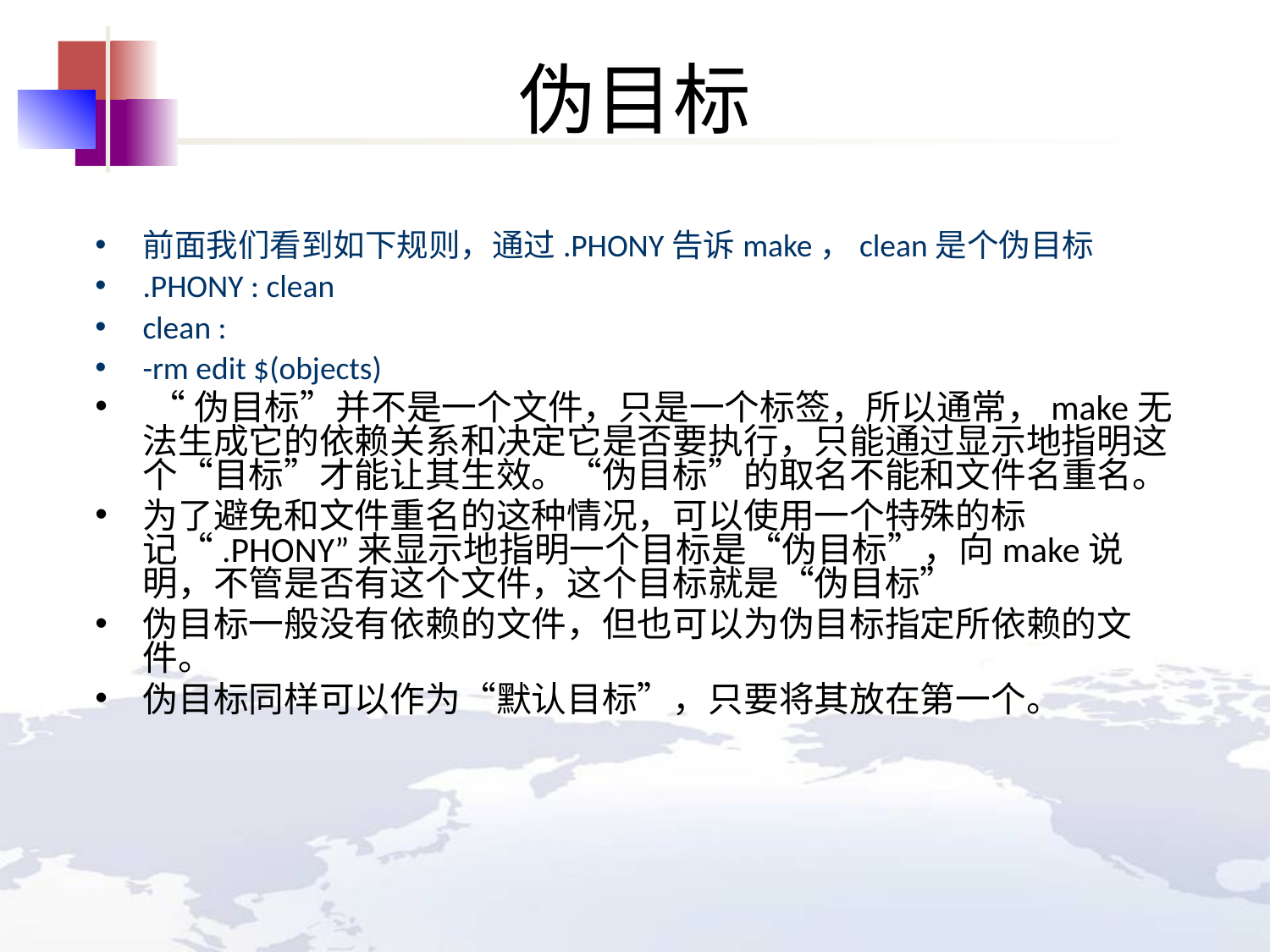

# 伪目标
前面我们看到如下规则，通过.PHONY告诉make，clean是个伪目标
.PHONY : clean
clean :
-rm edit $(objects)
 “伪目标”并不是一个文件，只是一个标签，所以通常，make无法生成它的依赖关系和决定它是否要执行，只能通过显示地指明这个“目标”才能让其生效。“伪目标”的取名不能和文件名重名。
为了避免和文件重名的这种情况，可以使用一个特殊的标记“.PHONY”来显示地指明一个目标是“伪目标”，向make说明，不管是否有这个文件，这个目标就是“伪目标”
伪目标一般没有依赖的文件，但也可以为伪目标指定所依赖的文件。
伪目标同样可以作为“默认目标”，只要将其放在第一个。